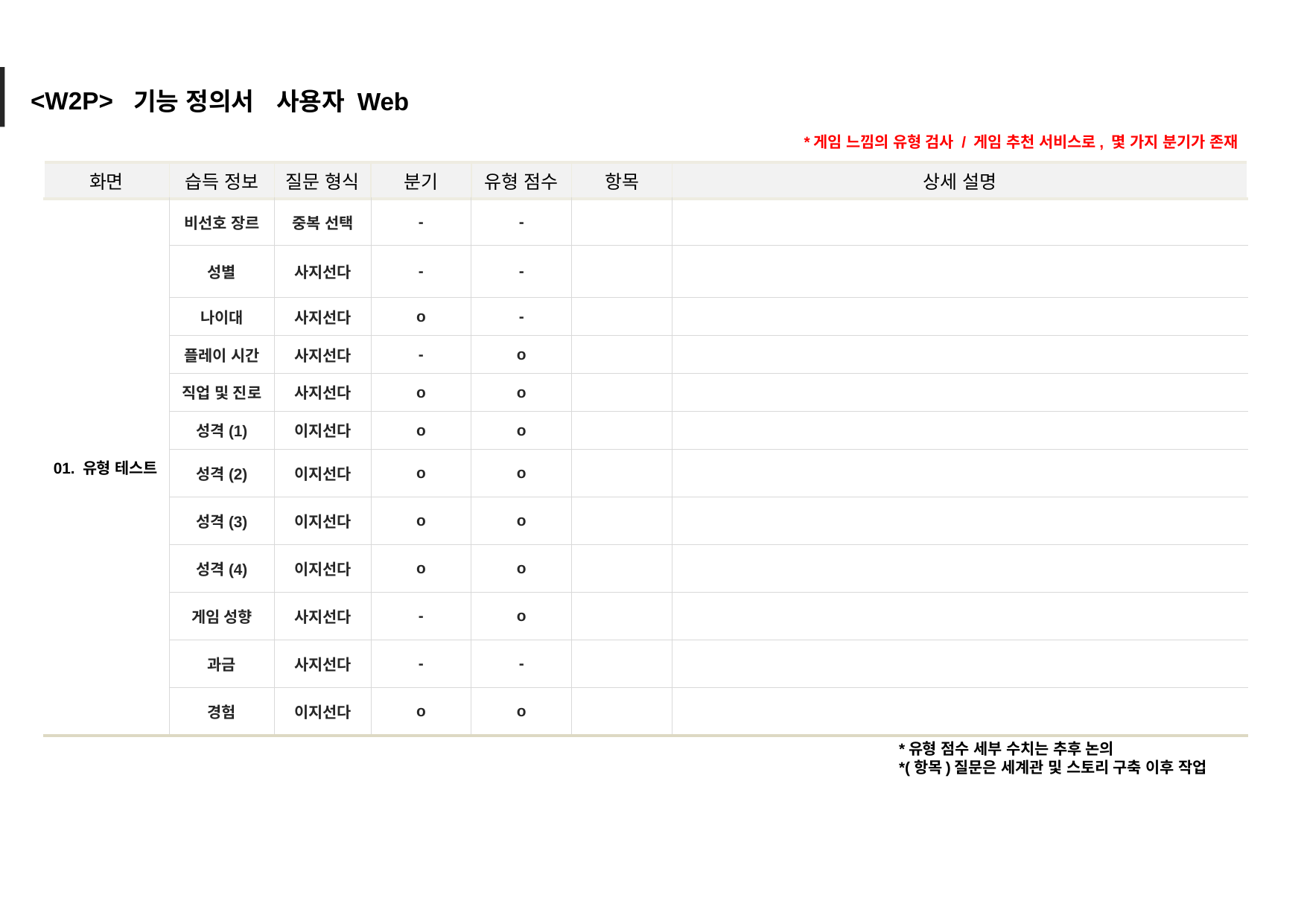

<W2P>
기능 정의서
사용자 Web
*게임 느낌의 유형 검사 / 게임 추천 서비스로, 몇 가지 분기가 존재
| 화면 | 습득 정보 | 질문 형식 | 분기 | 유형 점수 | 항목 | 상세 설명 |
| --- | --- | --- | --- | --- | --- | --- |
| 01. 유형 테스트 | 비선호 장르 | 중복 선택 | - | - |  |  |
| 02. 테스트 결과 | 성별 | 사지선다 | - | - |  |  |
|  | 나이대 | 사지선다 | o | - |  |  |
|  | 플레이 시간 | 사지선다 | - | o |  |  |
|  | 직업 및 진로 | 사지선다 | o | o |  |  |
|  | 성격(1) | 이지선다 | o | o |  |  |
| 03. 추천 게임 | 성격(2) | 이지선다 | o | o |  |  |
| 04. AI 추천 게임 | 성격(3) | 이지선다 | o | o |  |  |
|  | 성격(4) | 이지선다 | o | o |  |  |
|  | 게임 성향 | 사지선다 | - | o |  |  |
|  | 과금 | 사지선다 | - | - |  |  |
|  | 경험 | 이지선다 | o | o |  |  |
*유형 점수 세부 수치는 추후 논의
*(항목)질문은 세계관 및 스토리 구축 이후 작업